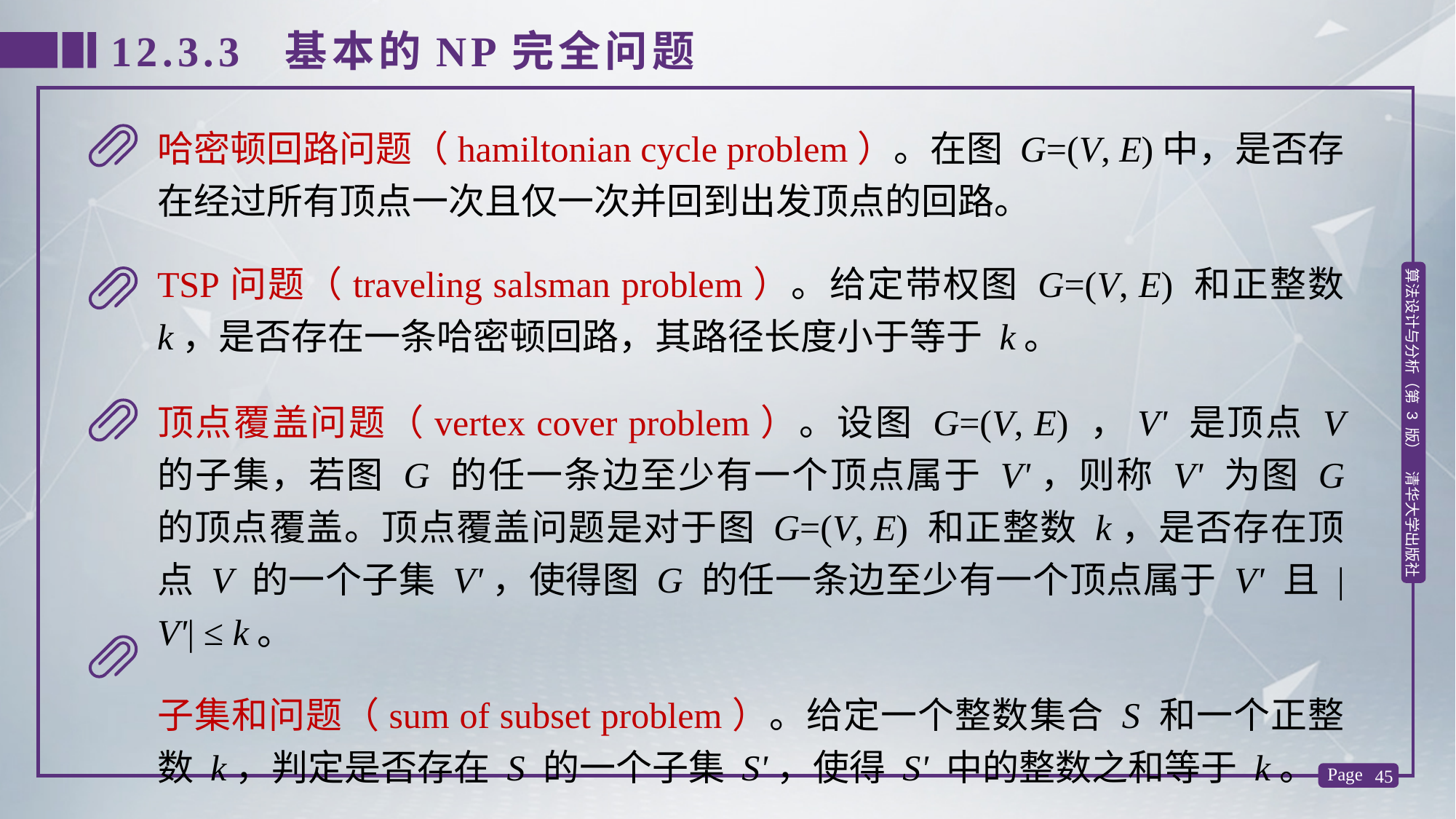

12.3.3  基本的NP完全问题
哈密顿回路问题（hamiltonian cycle problem）。在图 G=(V, E)中，是否存在经过所有顶点一次且仅一次并回到出发顶点的回路。
TSP问题（traveling salsman problem）。给定带权图 G=(V, E) 和正整数 k，是否存在一条哈密顿回路，其路径长度小于等于 k。

顶点覆盖问题（vertex cover problem）。设图 G=(V, E) ，V' 是顶点 V 的子集，若图 G 的任一条边至少有一个顶点属于 V'，则称 V' 为图 G 的顶点覆盖。顶点覆盖问题是对于图 G=(V, E) 和正整数 k，是否存在顶点 V 的一个子集 V'，使得图 G 的任一条边至少有一个顶点属于 V' 且 |V'| ≤ k。
子集和问题（sum of subset problem）。给定一个整数集合 S 和一个正整数 k，判定是否存在 S 的一个子集 S'，使得 S' 中的整数之和等于 k。